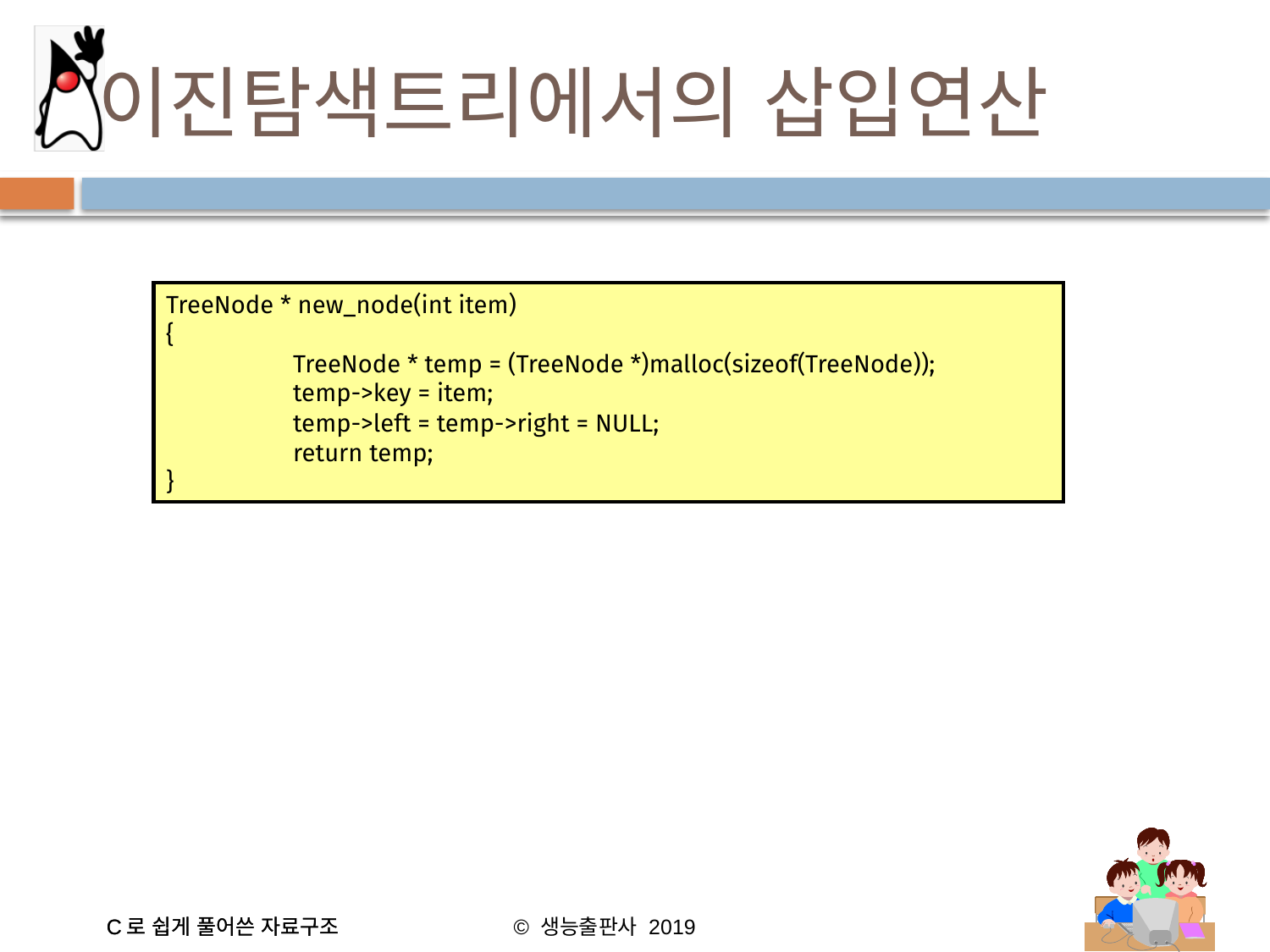

# 이진탐색트리에서의 삽입연산
TreeNode * new_node(int item)
{
	TreeNode * temp = (TreeNode *)malloc(sizeof(TreeNode));
	temp->key = item;
	temp->left = temp->right = NULL;
	return temp;
}